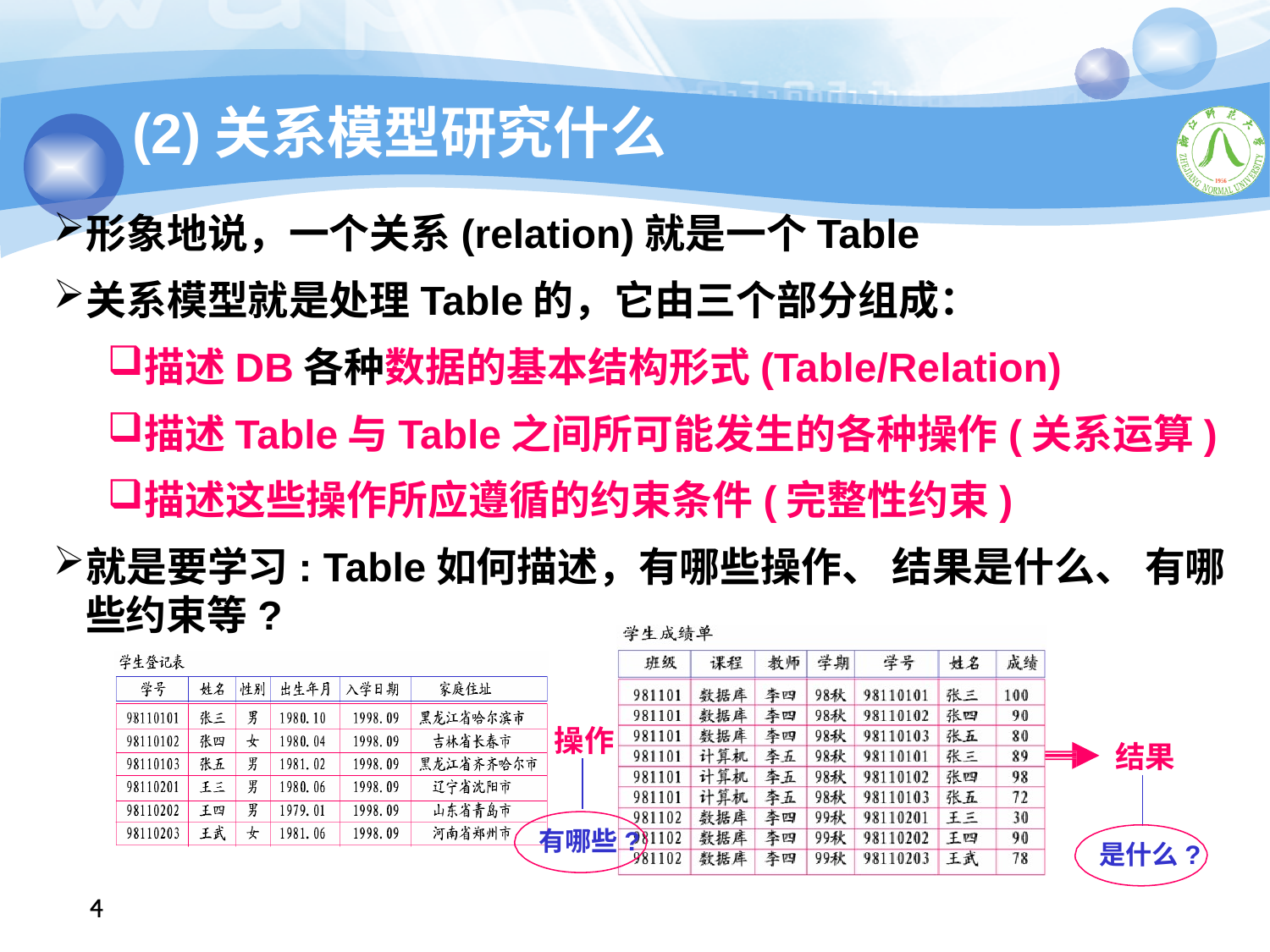

# (2)关系模型研究什么
形象地说，一个关系(relation)就是一个Table
关系模型就是处理Table的，它由三个部分组成：
描述DB各种数据的基本结构形式(Table/Relation)
描述Table与Table之间所可能发生的各种操作(关系运算)
描述这些操作所应遵循的约束条件(完整性约束)
就是要学习: Table如何描述，有哪些操作、 结果是什么、 有哪些约束等?

操作
结果

有哪些?

是什么?
4